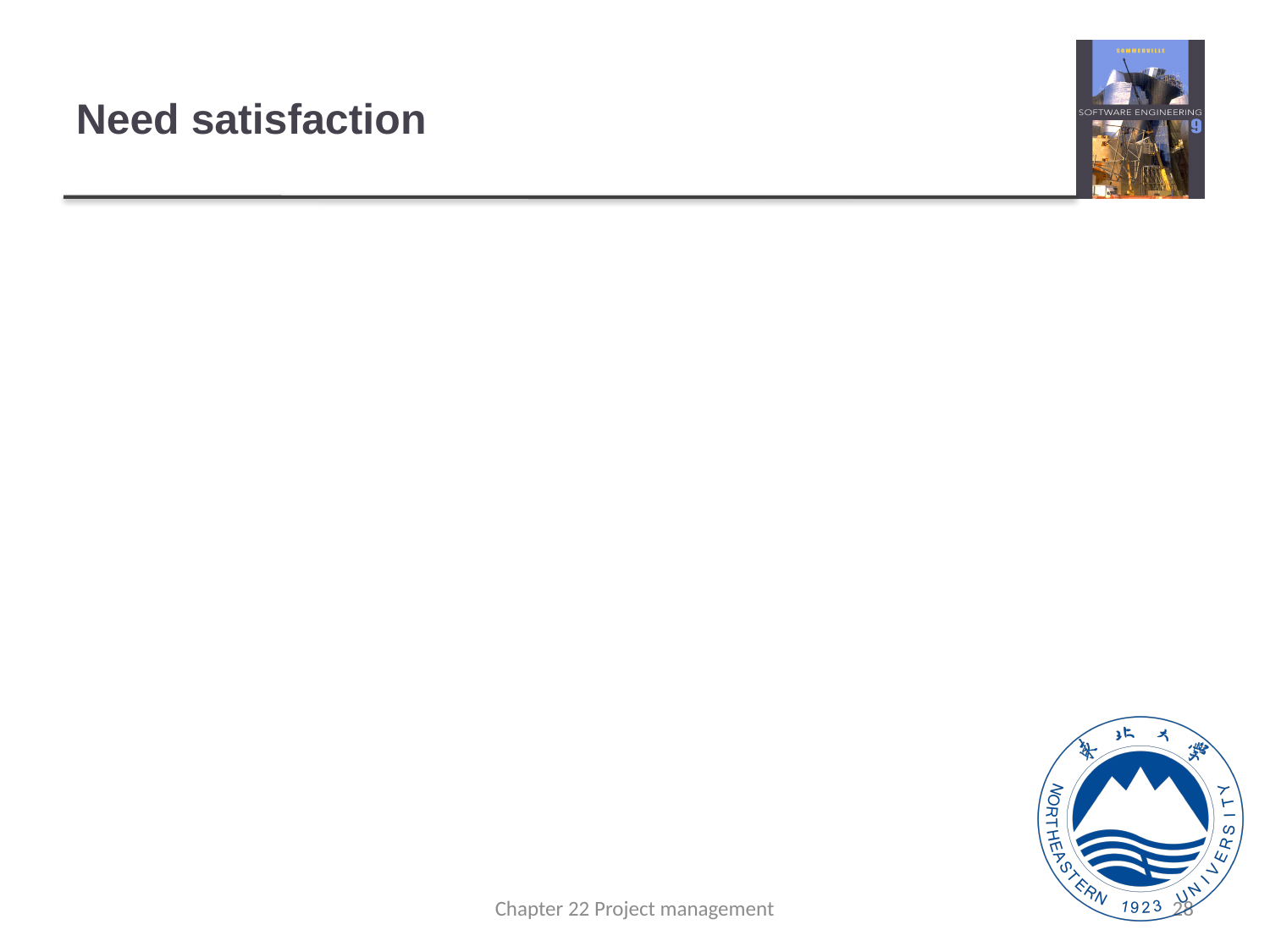

# Need satisfaction
In software development groups, basic physiological and safety needs are not an issue.
Social
Provide communal facilities;
Allow informal communications e.g. via social networking
Esteem
Recognition of achievements;对员工的成绩给与认同
Appropriate rewards and payment

Self-realization
Responsibility
Training - people want to learn more

Chapter 22 Project management
28